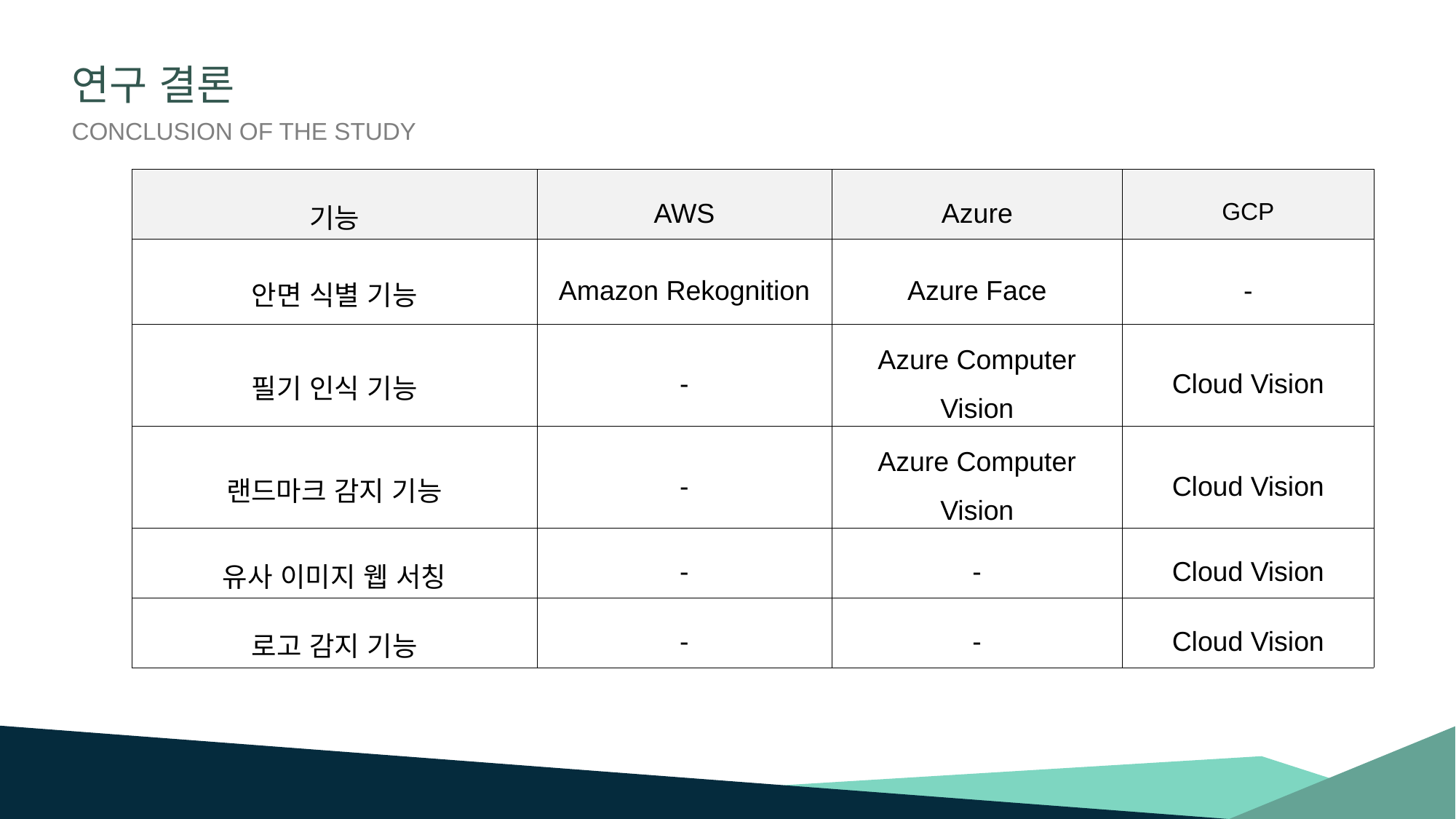

연구 결론
CONCLUSION OF THE STUDY
| 기능 | AWS | Azure | GCP |
| --- | --- | --- | --- |
| 안면 식별 기능 | Amazon Rekognition | Azure Face | - |
| 필기 인식 기능 | - | Azure Computer Vision | Cloud Vision |
| 랜드마크 감지 기능 | - | Azure Computer Vision | Cloud Vision |
| 유사 이미지 웹 서칭 | - | - | Cloud Vision |
| 로고 감지 기능 | - | - | Cloud Vision |